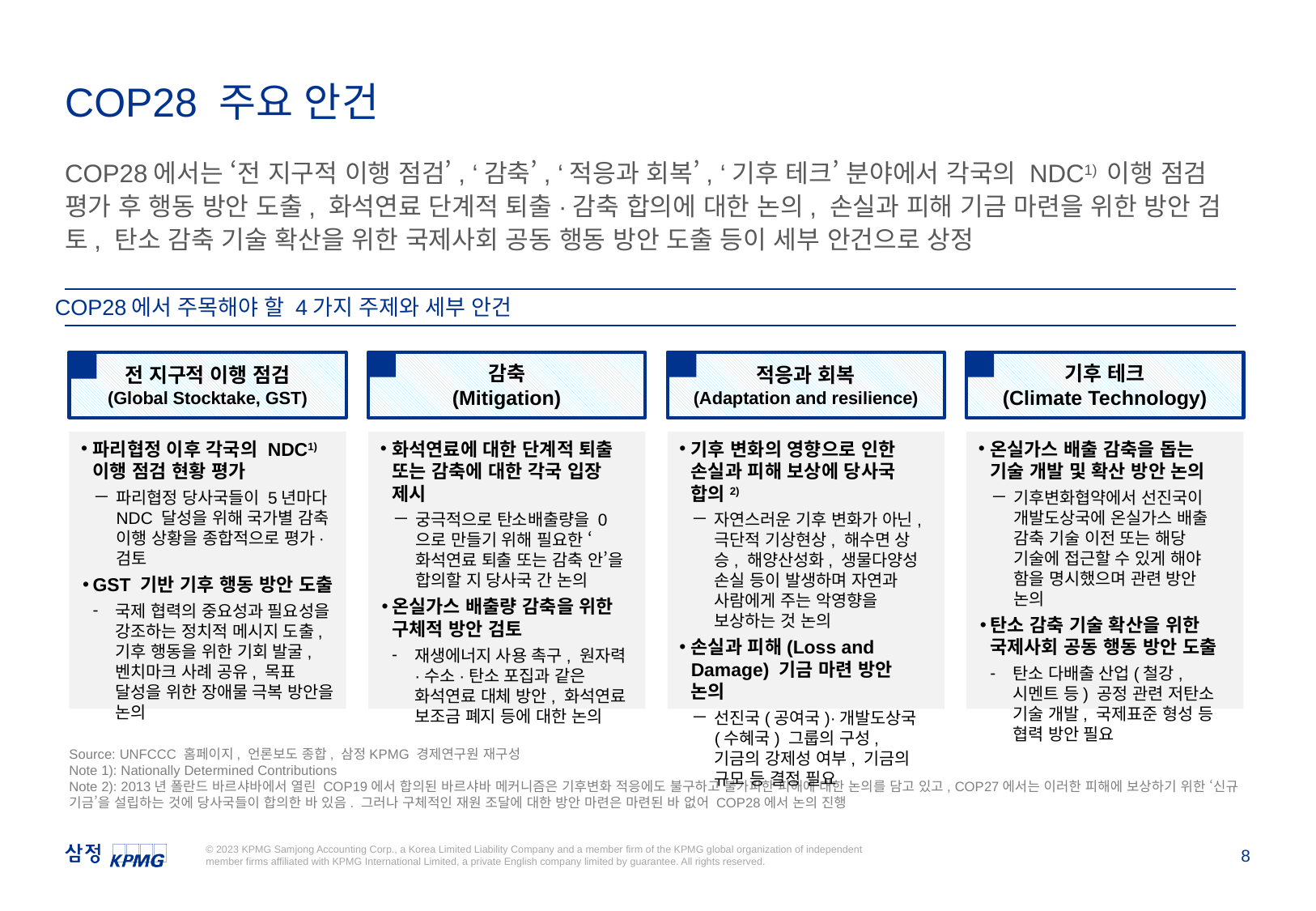

COP28 주요 안건
COP28에서는 ‘전 지구적 이행 점검’, ‘감축’, ‘적응과 회복’, ‘기후 테크’ 분야에서 각국의 NDC1) 이행 점검 평가 후 행동 방안 도출, 화석연료 단계적 퇴출·감축 합의에 대한 논의, 손실과 피해 기금 마련을 위한 방안 검토, 탄소 감축 기술 확산을 위한 국제사회 공동 행동 방안 도출 등이 세부 안건으로 상정
COP28에서 주목해야 할 4가지 주제와 세부 안건
전 지구적 이행 점검
(Global Stocktake, GST)
2
감축
(Mitigation)
적응과 회복
(Adaptation and resilience)
3
4
기후 테크
(Climate Technology)
1
파리협정 이후 각국의 NDC1) 이행 점검 현황 평가
파리협정 당사국들이 5년마다 NDC 달성을 위해 국가별 감축 이행 상황을 종합적으로 평가·검토
GST 기반 기후 행동 방안 도출
국제 협력의 중요성과 필요성을 강조하는 정치적 메시지 도출, 기후 행동을 위한 기회 발굴, 벤치마크 사례 공유, 목표 달성을 위한 장애물 극복 방안을 논의
화석연료에 대한 단계적 퇴출 또는 감축에 대한 각국 입장 제시
궁극적으로 탄소배출량을 0으로 만들기 위해 필요한 ‘화석연료 퇴출 또는 감축 안’을 합의할 지 당사국 간 논의
온실가스 배출량 감축을 위한 구체적 방안 검토
재생에너지 사용 촉구, 원자력·수소·탄소 포집과 같은 화석연료 대체 방안, 화석연료 보조금 폐지 등에 대한 논의
기후 변화의 영향으로 인한 손실과 피해 보상에 당사국 합의2)
자연스러운 기후 변화가 아닌, 극단적 기상현상, 해수면 상승, 해양산성화, 생물다양성 손실 등이 발생하며 자연과 사람에게 주는 악영향을 보상하는 것 논의
손실과 피해(Loss and Damage) 기금 마련 방안 논의
선진국(공여국)·개발도상국(수혜국) 그룹의 구성, 기금의 강제성 여부, 기금의 규모 등 결정 필요
온실가스 배출 감축을 돕는 기술 개발 및 확산 방안 논의
기후변화협약에서 선진국이 개발도상국에 온실가스 배출 감축 기술 이전 또는 해당 기술에 접근할 수 있게 해야 함을 명시했으며 관련 방안 논의
탄소 감축 기술 확산을 위한 국제사회 공동 행동 방안 도출
탄소 다배출 산업(철강, 시멘트 등) 공정 관련 저탄소 기술 개발, 국제표준 형성 등 협력 방안 필요
Source: UNFCCC 홈페이지, 언론보도 종합, 삼정KPMG 경제연구원 재구성
Note 1): Nationally Determined Contributions
Note 2): 2013년 폴란드 바르샤바에서 열린 COP19에서 합의된 바르샤바 메커니즘은 기후변화 적응에도 불구하고 불가피한 피해에 대한 논의를 담고 있고, COP27에서는 이러한 피해에 보상하기 위한 ‘신규 기금’을 설립하는 것에 당사국들이 합의한 바 있음. 그러나 구체적인 재원 조달에 대한 방안 마련은 마련된 바 없어 COP28에서 논의 진행